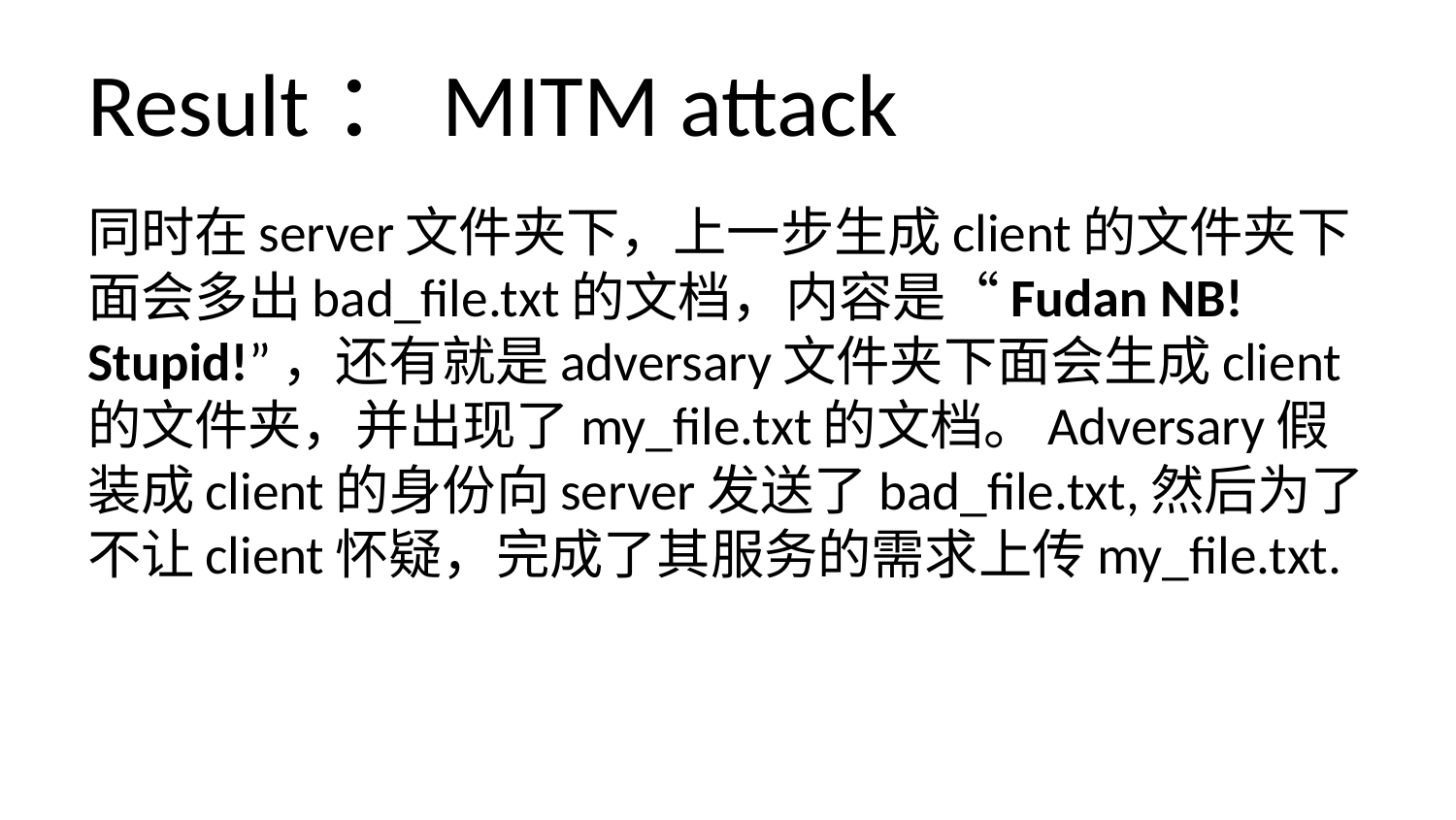

# Result：MITM attack
同时在server文件夹下，上一步生成client的文件夹下面会多出bad_file.txt的文档，内容是“Fudan NB! Stupid!”，还有就是adversary文件夹下面会生成client的文件夹，并出现了my_file.txt的文档。Adversary假装成client的身份向server发送了bad_file.txt,然后为了不让client怀疑，完成了其服务的需求上传my_file.txt.